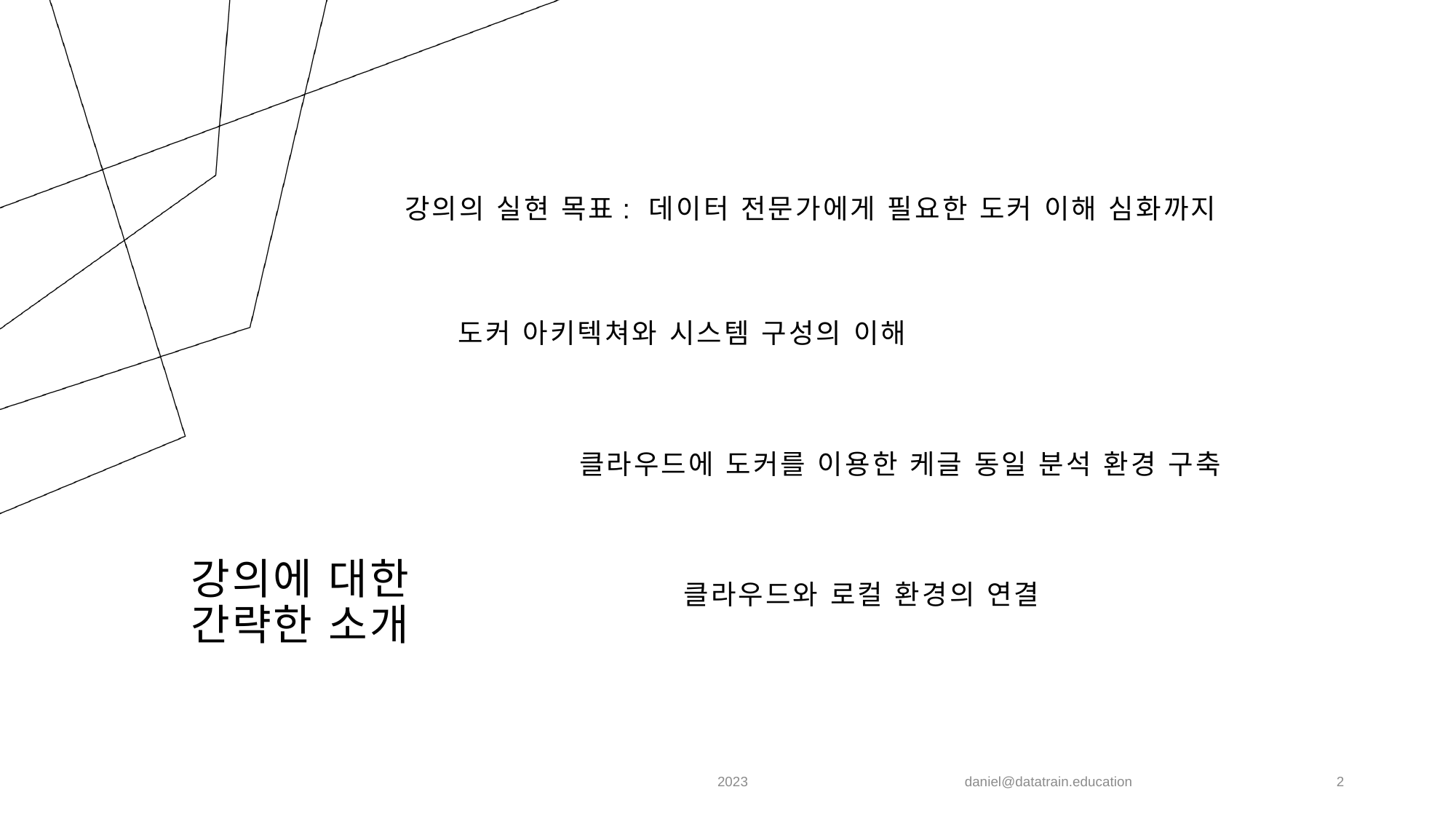

강의의 실현 목표: 데이터 전문가에게 필요한 도커 이해 심화까지
도커 아키텍쳐와 시스템 구성의 이해
클라우드에 도커를 이용한 케글 동일 분석 환경 구축
# 강의에 대한 간략한 소개
클라우드와 로컬 환경의 연결
2023
daniel@datatrain.education
2